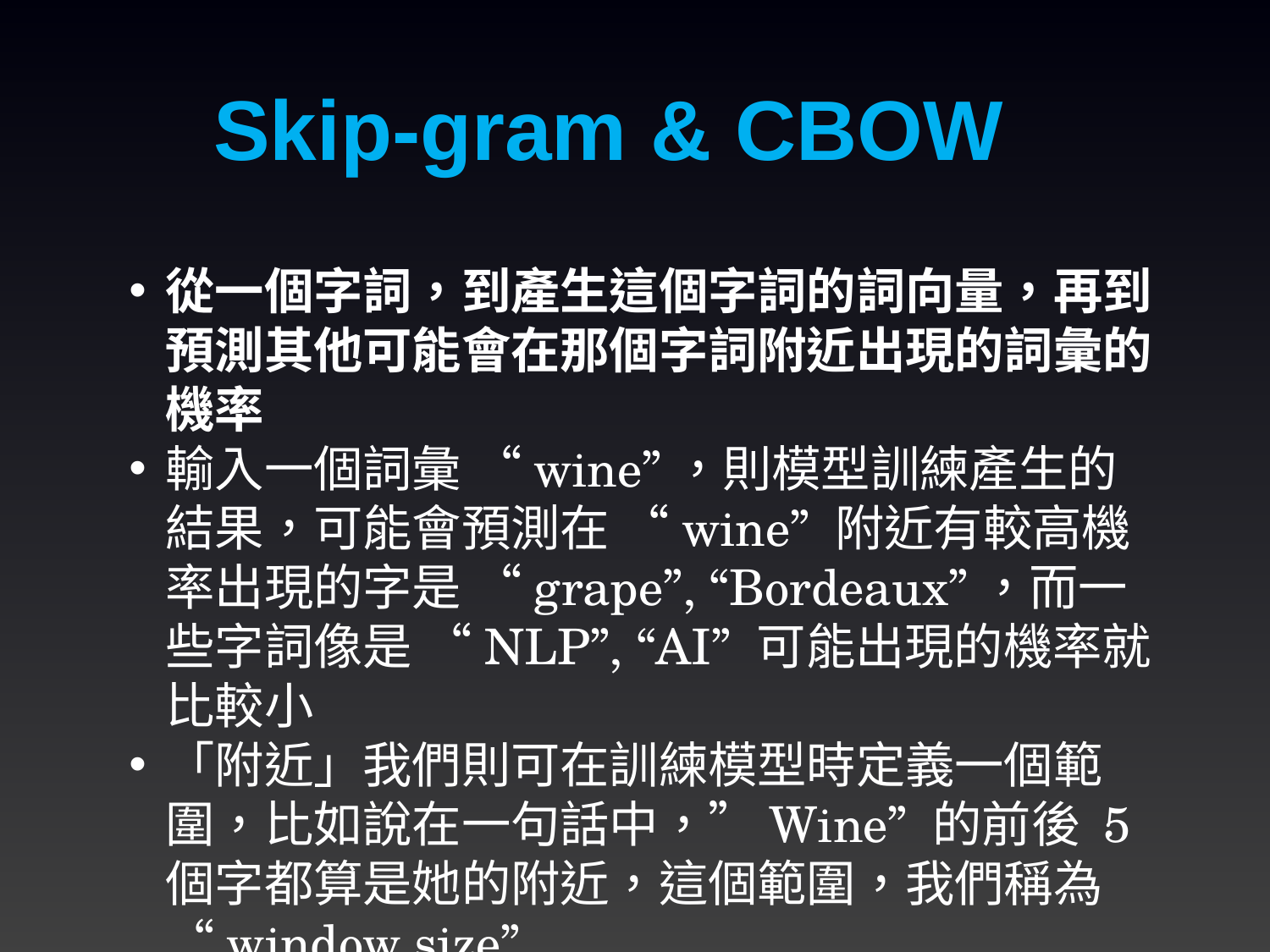

Skip-gram & CBOW
從一個字詞，到產生這個字詞的詞向量，再到預測其他可能會在那個字詞附近出現的詞彙的機率
輸入一個詞彙 “wine”，則模型訓練產生的結果，可能會預測在 “wine” 附近有較高機率出現的字是 “grape”, “Bordeaux”，而一些字詞像是 “NLP”, “AI” 可能出現的機率就比較小
「附近」我們則可在訓練模型時定義一個範圍，比如說在一句話中，”Wine” 的前後 5 個字都算是她的附近，這個範圍，我們稱為 “window size”